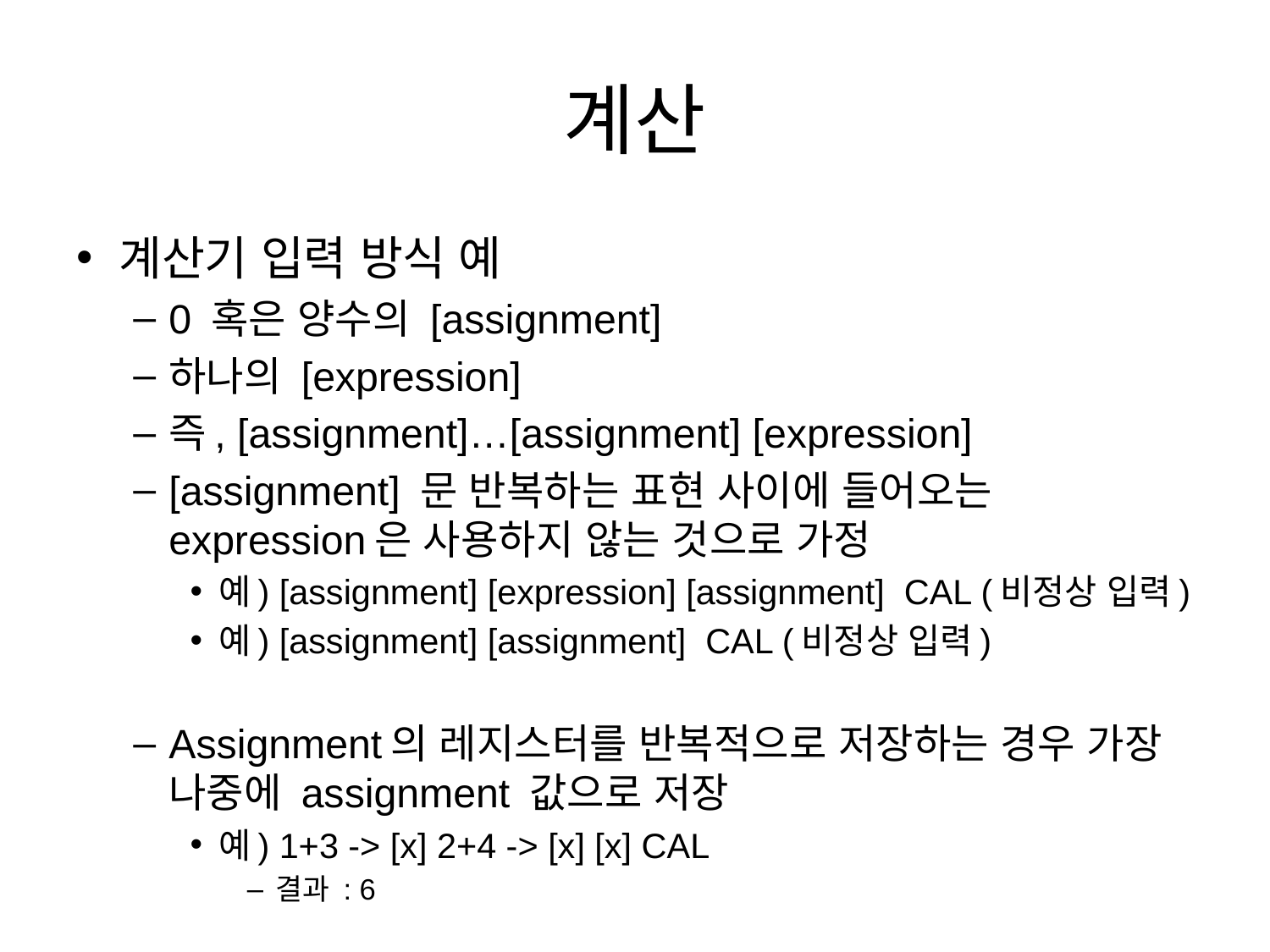

# 계산
계산기 입력 방식 예
0 혹은 양수의 [assignment]
하나의 [expression]
즉, [assignment]…[assignment] [expression]
[assignment] 문 반복하는 표현 사이에 들어오는 expression은 사용하지 않는 것으로 가정
예) [assignment] [expression] [assignment]  CAL (비정상 입력)
예) [assignment] [assignment]  CAL (비정상 입력)

Assignment의 레지스터를 반복적으로 저장하는 경우 가장 나중에 assignment 값으로 저장
예) 1+3 -> [x] 2+4 -> [x] [x] CAL
결과 : 6